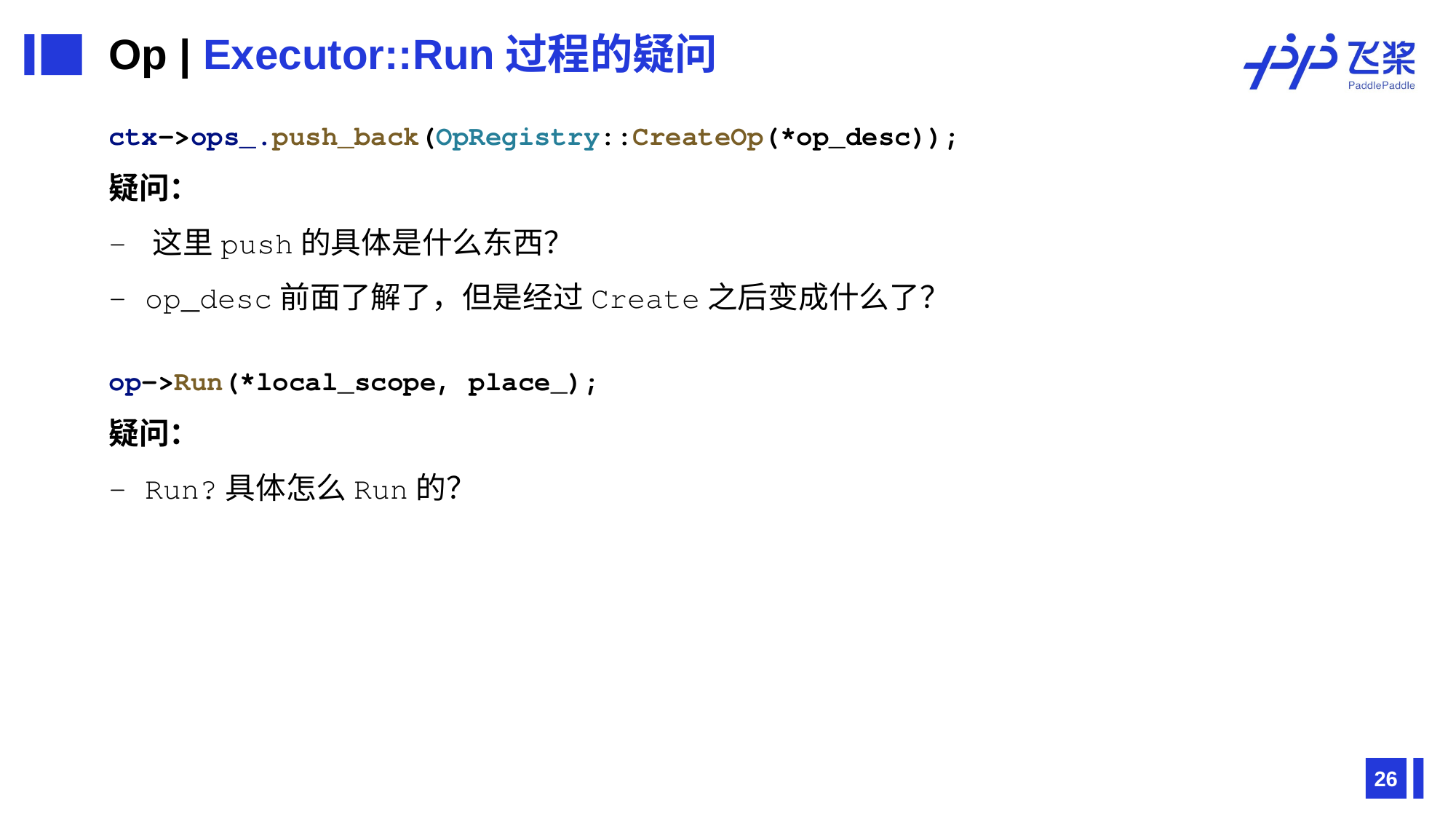

Op | Executor::Run过程的疑问
ctx->ops_.push_back(OpRegistry::CreateOp(*op_desc));
疑问：
- 这里push的具体是什么东西？
- op_desc前面了解了，但是经过Create之后变成什么了？

op->Run(*local_scope, place_);
疑问：
- Run?具体怎么Run的？
26